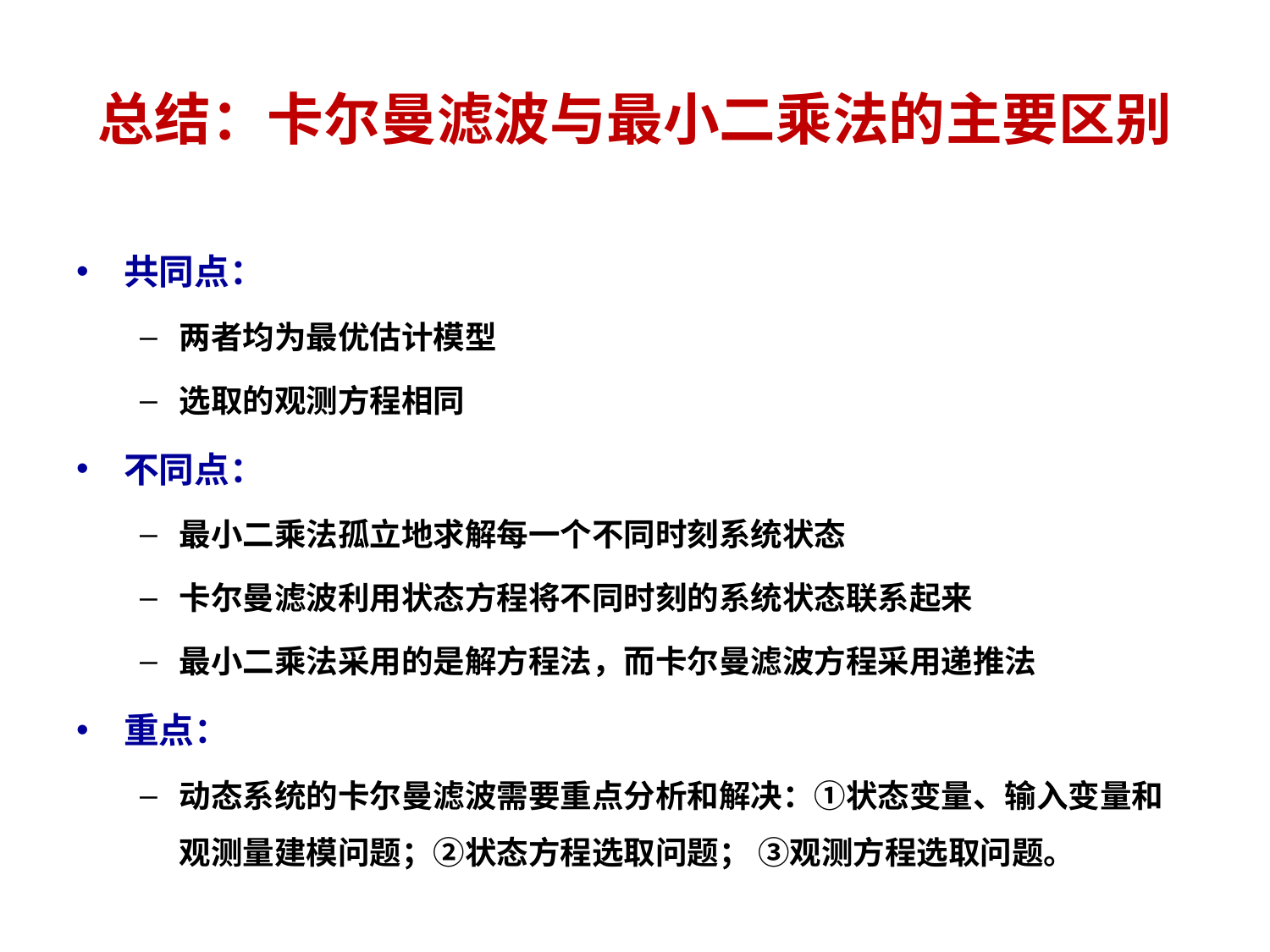

# 总结：卡尔曼滤波与最小二乘法的主要区别
共同点：
两者均为最优估计模型
选取的观测方程相同
不同点：
最小二乘法孤立地求解每一个不同时刻系统状态
卡尔曼滤波利用状态方程将不同时刻的系统状态联系起来
最小二乘法采用的是解方程法，而卡尔曼滤波方程采用递推法
重点：
动态系统的卡尔曼滤波需要重点分析和解决：①状态变量、输入变量和观测量建模问题；②状态方程选取问题； ③观测方程选取问题。